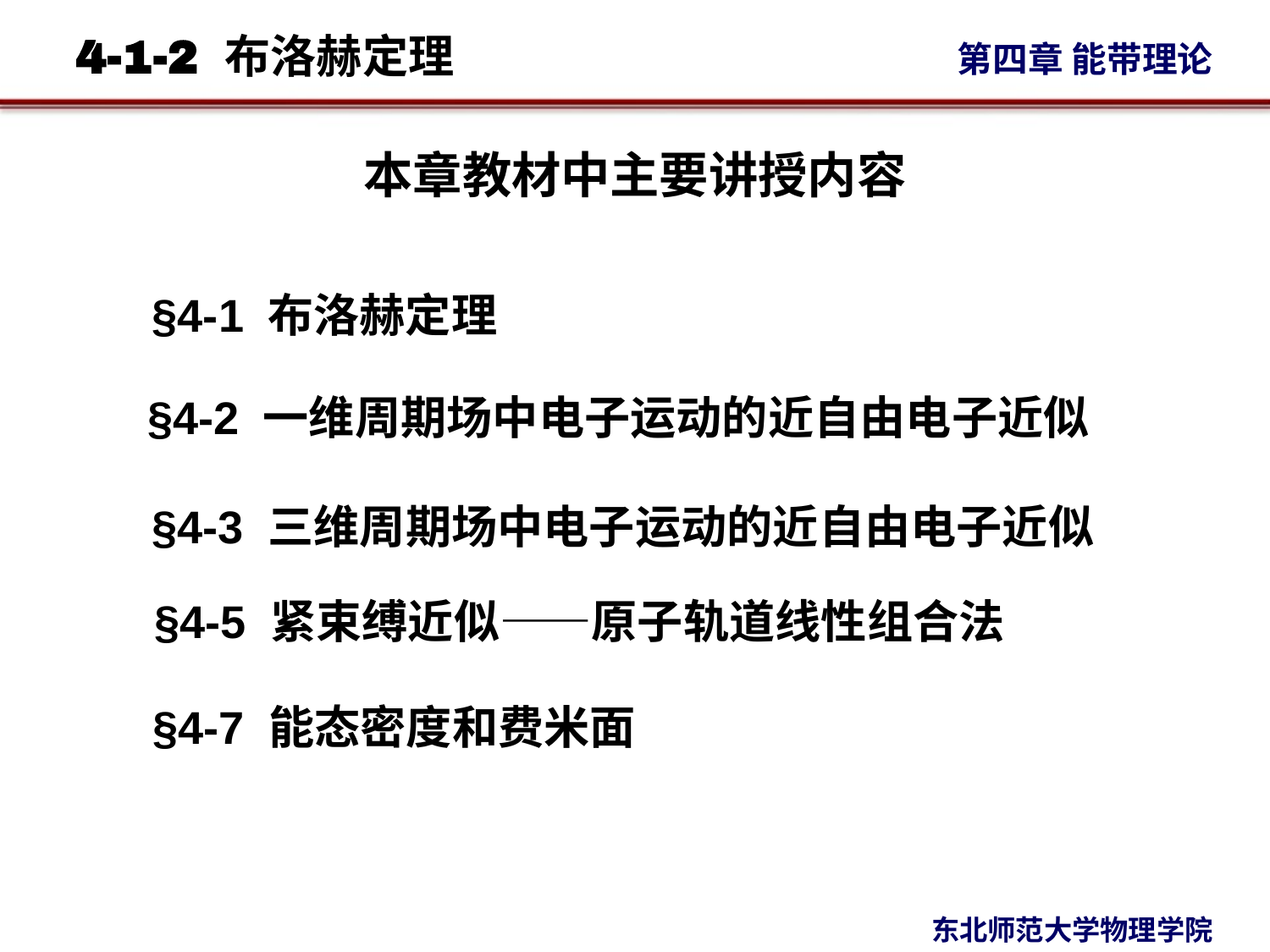

# 本章教材中主要讲授内容
§4-1 布洛赫定理
§4-2 一维周期场中电子运动的近自由电子近似
§4-3 三维周期场中电子运动的近自由电子近似
§4-5 紧束缚近似——原子轨道线性组合法
§4-7 能态密度和费米面